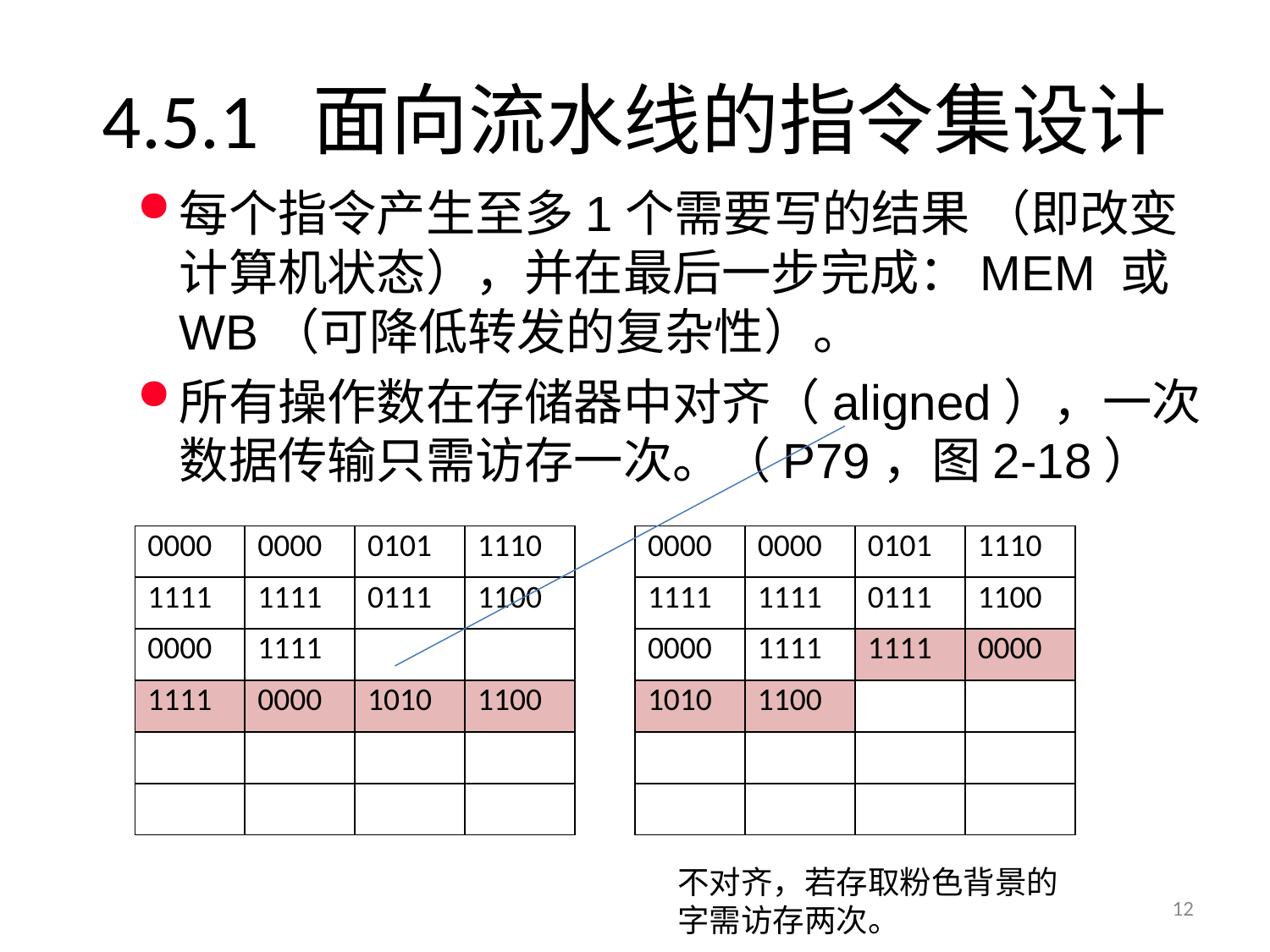

# 4.5.1  面向流水线的指令集设计
每个指令产生至多1个需要写的结果 （即改变计算机状态），并在最后一步完成：MEM 或 WB（可降低转发的复杂性）。
所有操作数在存储器中对齐（aligned），一次数据传输只需访存一次。（P79，图2-18）
| 0000 | 0000 | 0101 | 1110 |
| --- | --- | --- | --- |
| 1111 | 1111 | 0111 | 1100 |
| 0000 | 1111 |  |  |
| 1111 | 0000 | 1010 | 1100 |
|  |  |  |  |
|  |  |  |  |
| 0000 | 0000 | 0101 | 1110 |
| --- | --- | --- | --- |
| 1111 | 1111 | 0111 | 1100 |
| 0000 | 1111 | 1111 | 0000 |
| 1010 | 1100 |  |  |
|  |  |  |  |
|  |  |  |  |
不对齐，若存取粉色背景的字需访存两次。
12